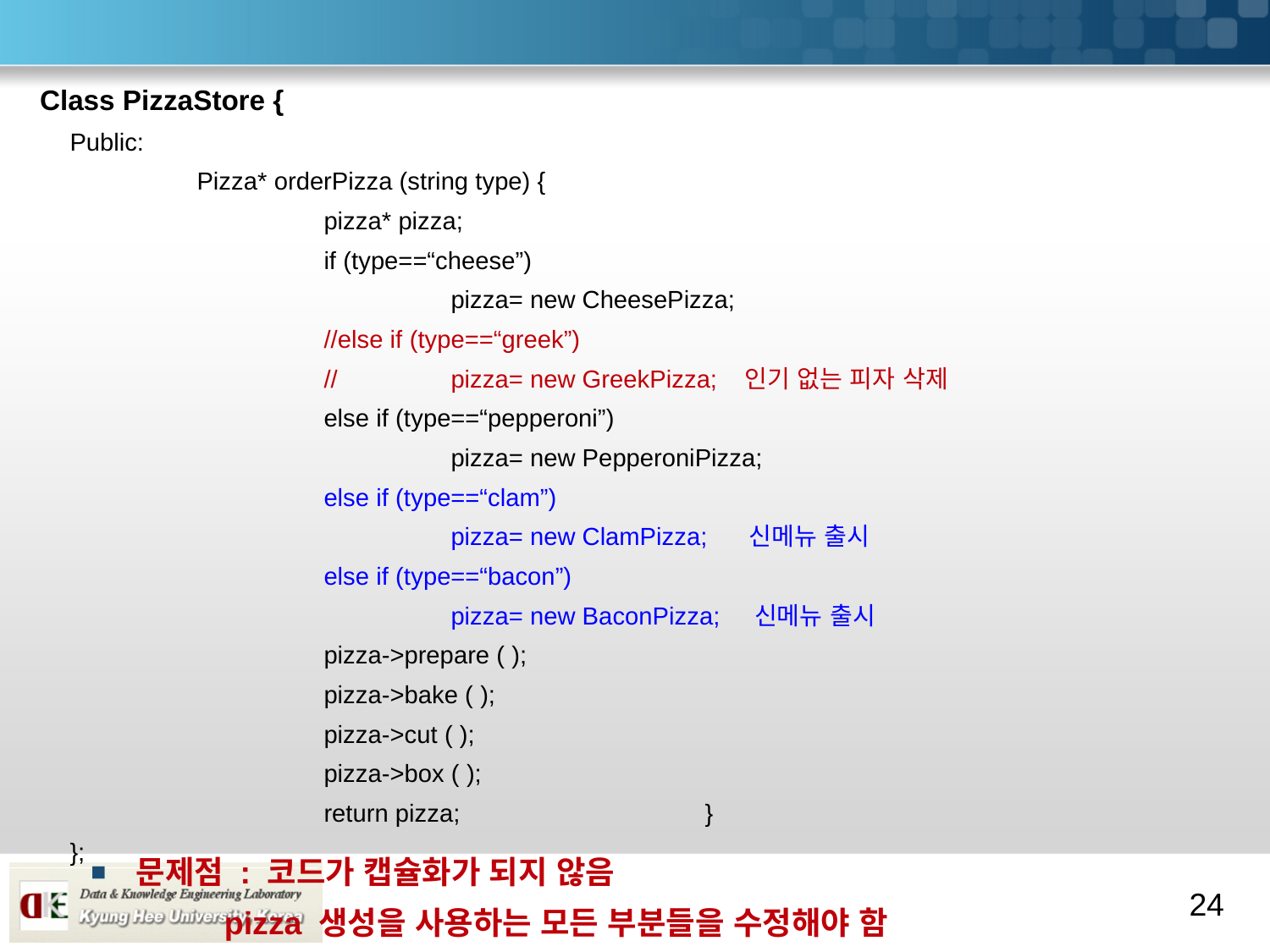

#
Class PizzaStore {
Public:
	Pizza* orderPizza (string type) {
		pizza* pizza;
		if (type==“cheese”)
			pizza= new CheesePizza;
		//else if (type==“greek”)
		//	pizza= new GreekPizza;   인기 없는 피자 삭제
		else if (type==“pepperoni”)
			pizza= new PepperoniPizza;
		else if (type==“clam”)
			pizza= new ClamPizza;     신메뉴 출시
		else if (type==“bacon”)
			pizza= new BaconPizza;    신메뉴 출시
		pizza->prepare ( );
		pizza->bake ( );
		pizza->cut ( );
		pizza->box ( );
		return pizza;  		}
};
문제점 : 코드가 캡슐화가 되지 않음
               pizza 생성을 사용하는 모든 부분들을 수정해야 함